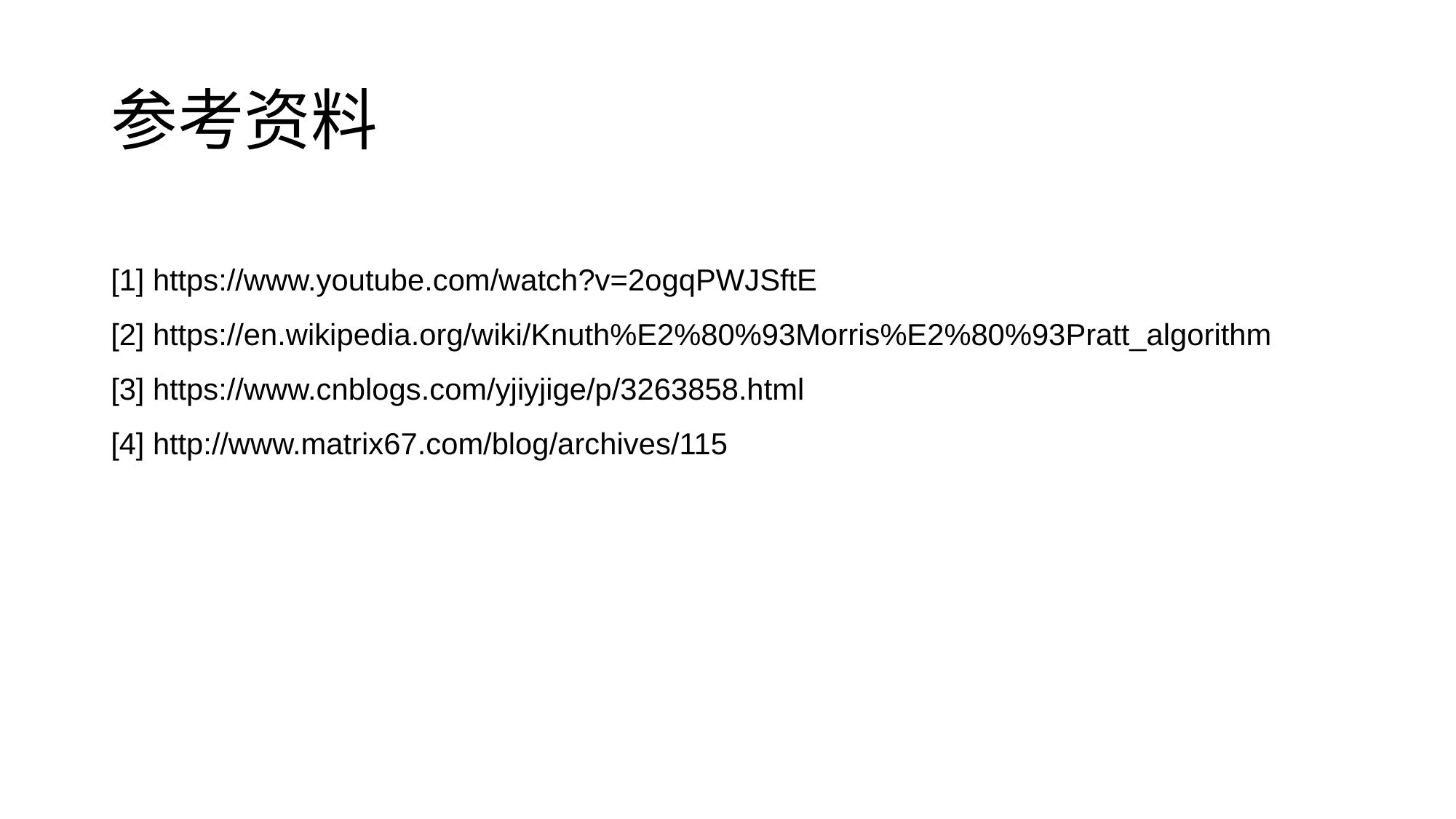

# 参考资料
[1] https://www.youtube.com/watch?v=2ogqPWJSftE
[2] https://en.wikipedia.org/wiki/Knuth%E2%80%93Morris%E2%80%93Pratt_algorithm
[3] https://www.cnblogs.com/yjiyjige/p/3263858.html
[4] http://www.matrix67.com/blog/archives/115